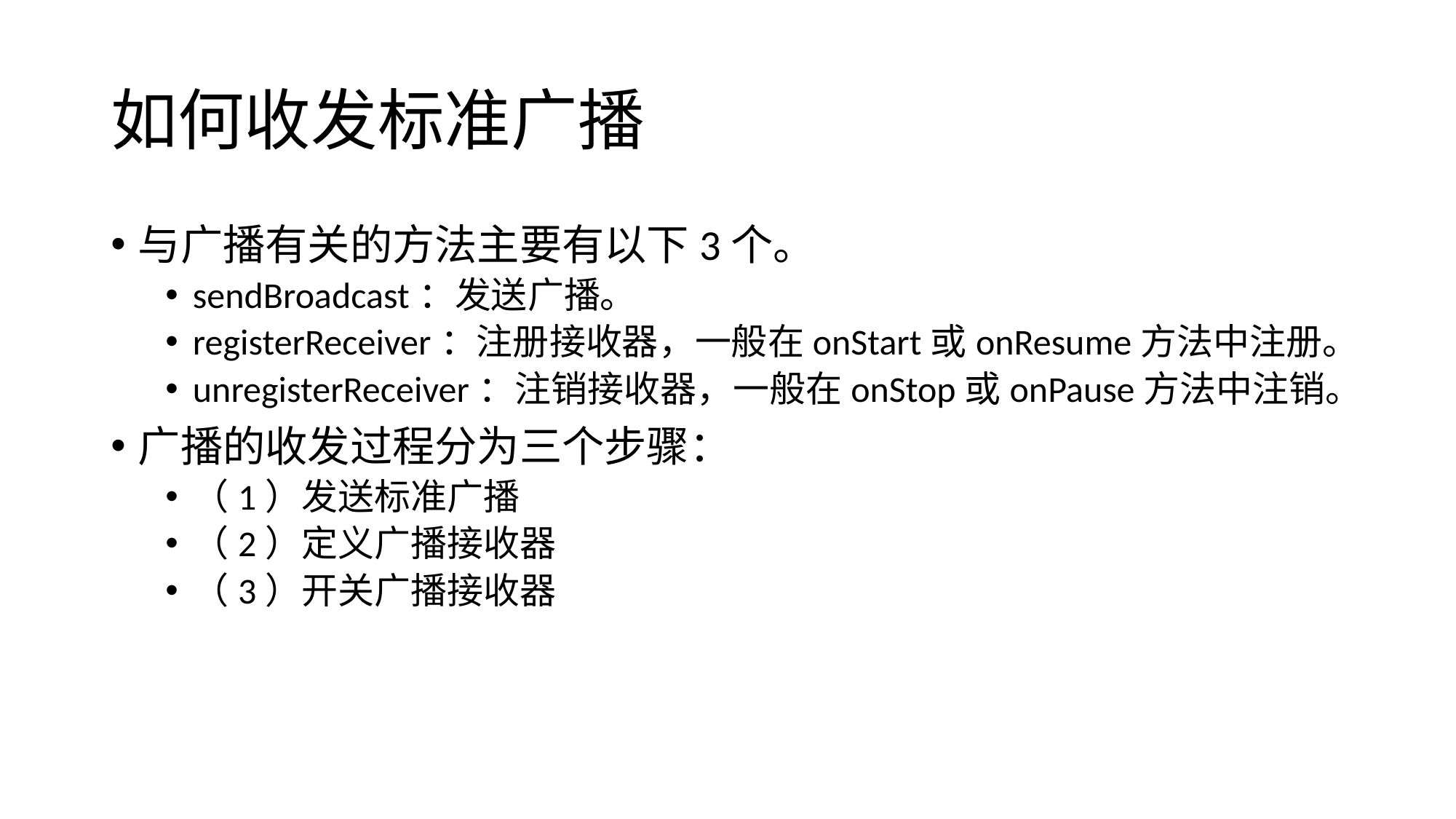

# 如何收发标准广播
与广播有关的方法主要有以下3个。
sendBroadcast：发送广播。
registerReceiver：注册接收器，一般在onStart或onResume方法中注册。
unregisterReceiver：注销接收器，一般在onStop或onPause方法中注销。
广播的收发过程分为三个步骤：
（1）发送标准广播
（2）定义广播接收器
（3）开关广播接收器